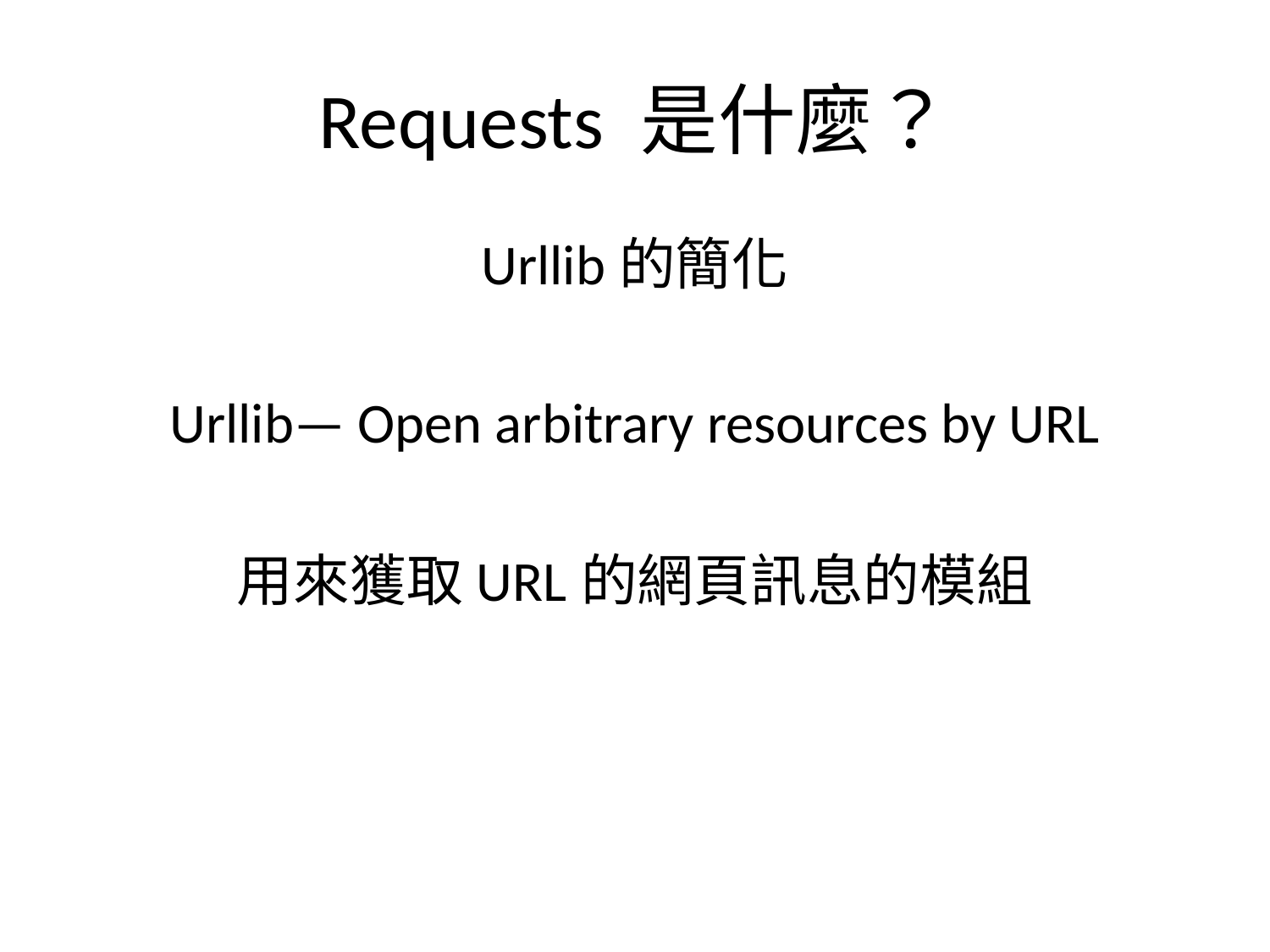

# Requests 是什麼？
Urllib的簡化

Urllib— Open arbitrary resources by URL

用來獲取URL的網頁訊息的模組